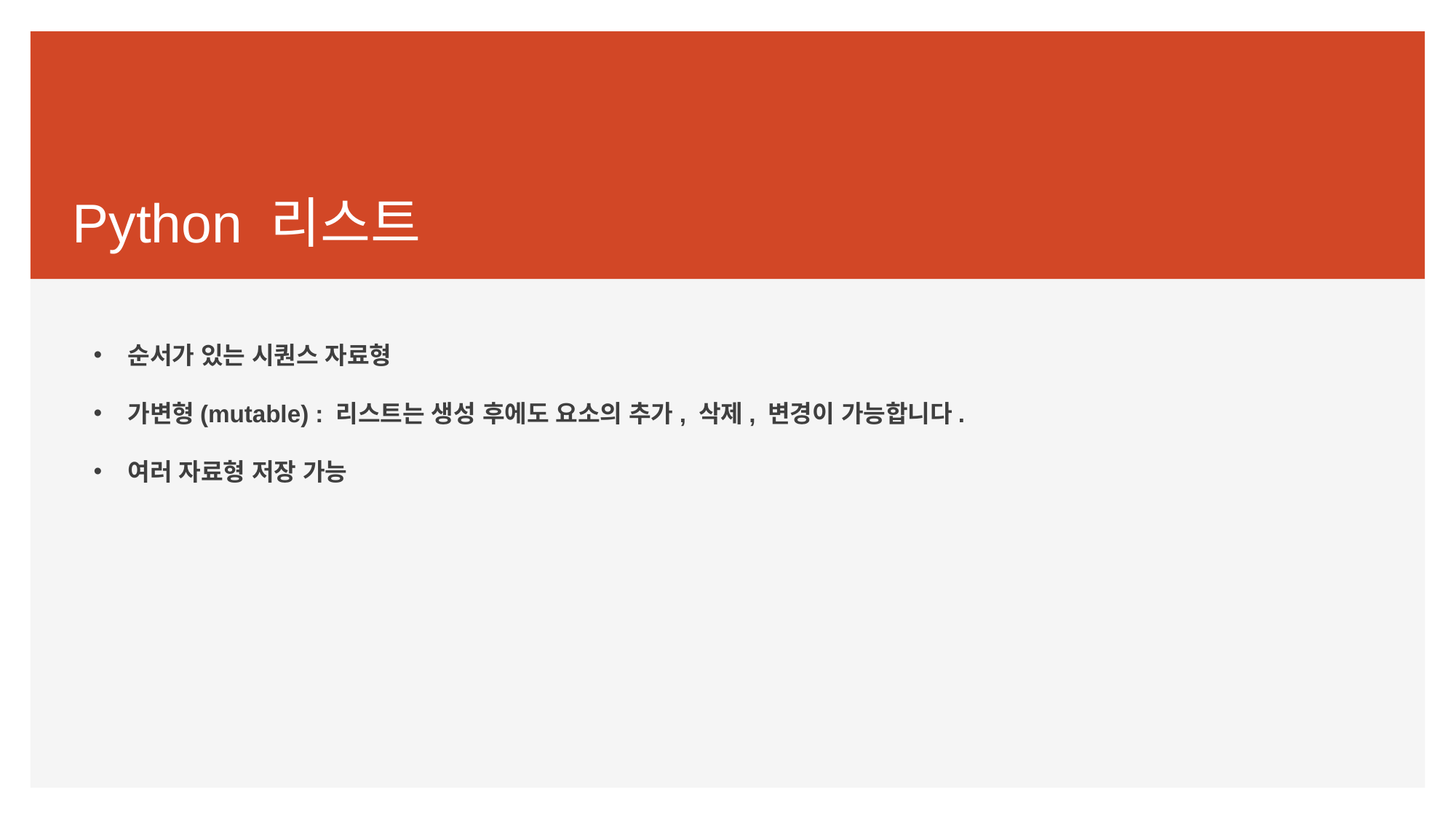

Python 리스트
순서가 있는 시퀀스 자료형
가변형(mutable) : 리스트는 생성 후에도 요소의 추가, 삭제, 변경이 가능합니다.
여러 자료형 저장 가능